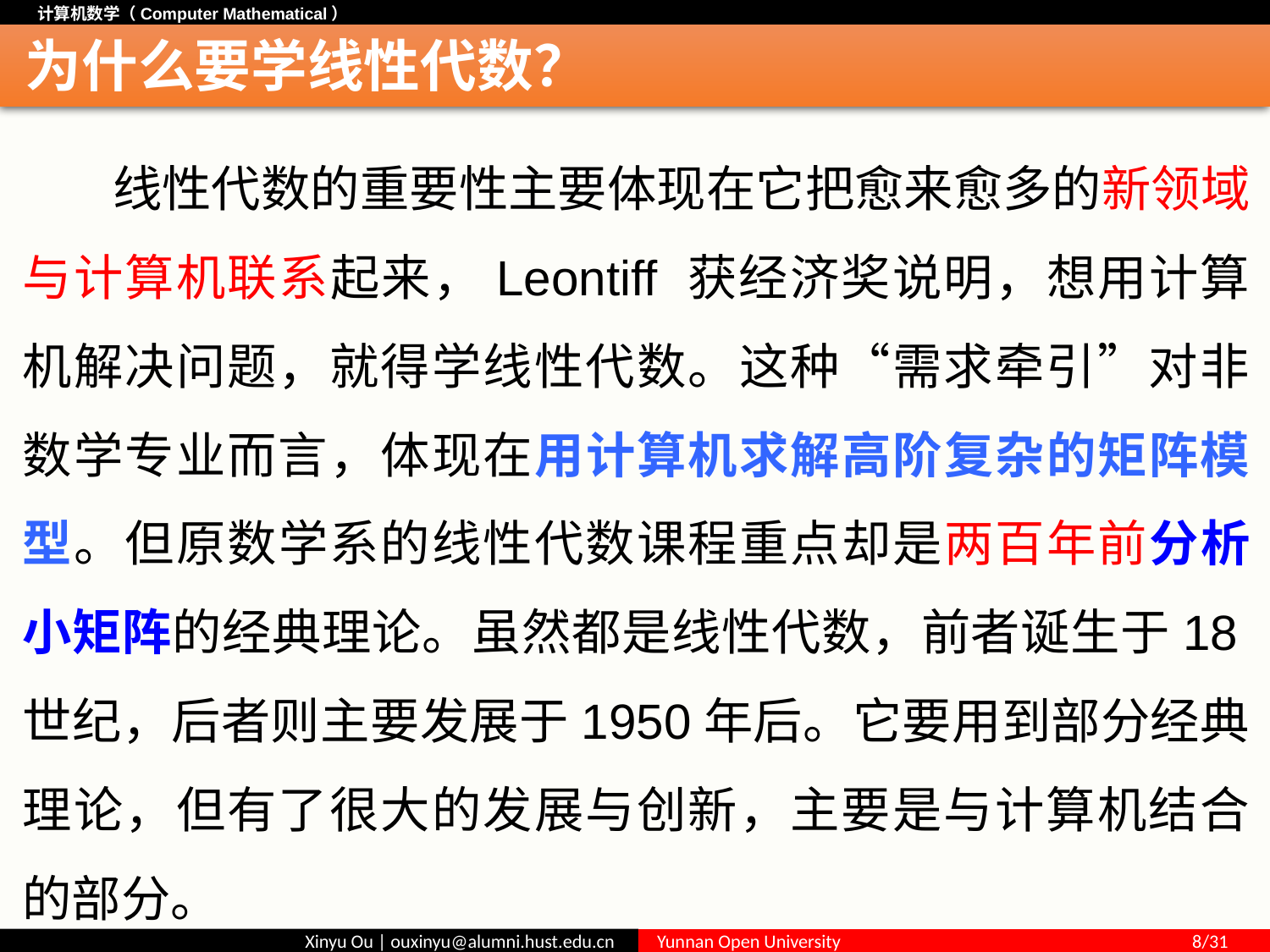

# 为什么要学线性代数？
       线性代数的重要性主要体现在它把愈来愈多的新领域与计算机联系起来，Leontiff 获经济奖说明，想用计算机解决问题，就得学线性代数。这种“需求牵引”对非数学专业而言，体现在用计算机求解高阶复杂的矩阵模型。但原数学系的线性代数课程重点却是两百年前分析小矩阵的经典理论。虽然都是线性代数，前者诞生于18世纪，后者则主要发展于1950年后。它要用到部分经典理论，但有了很大的发展与创新，主要是与计算机结合的部分。